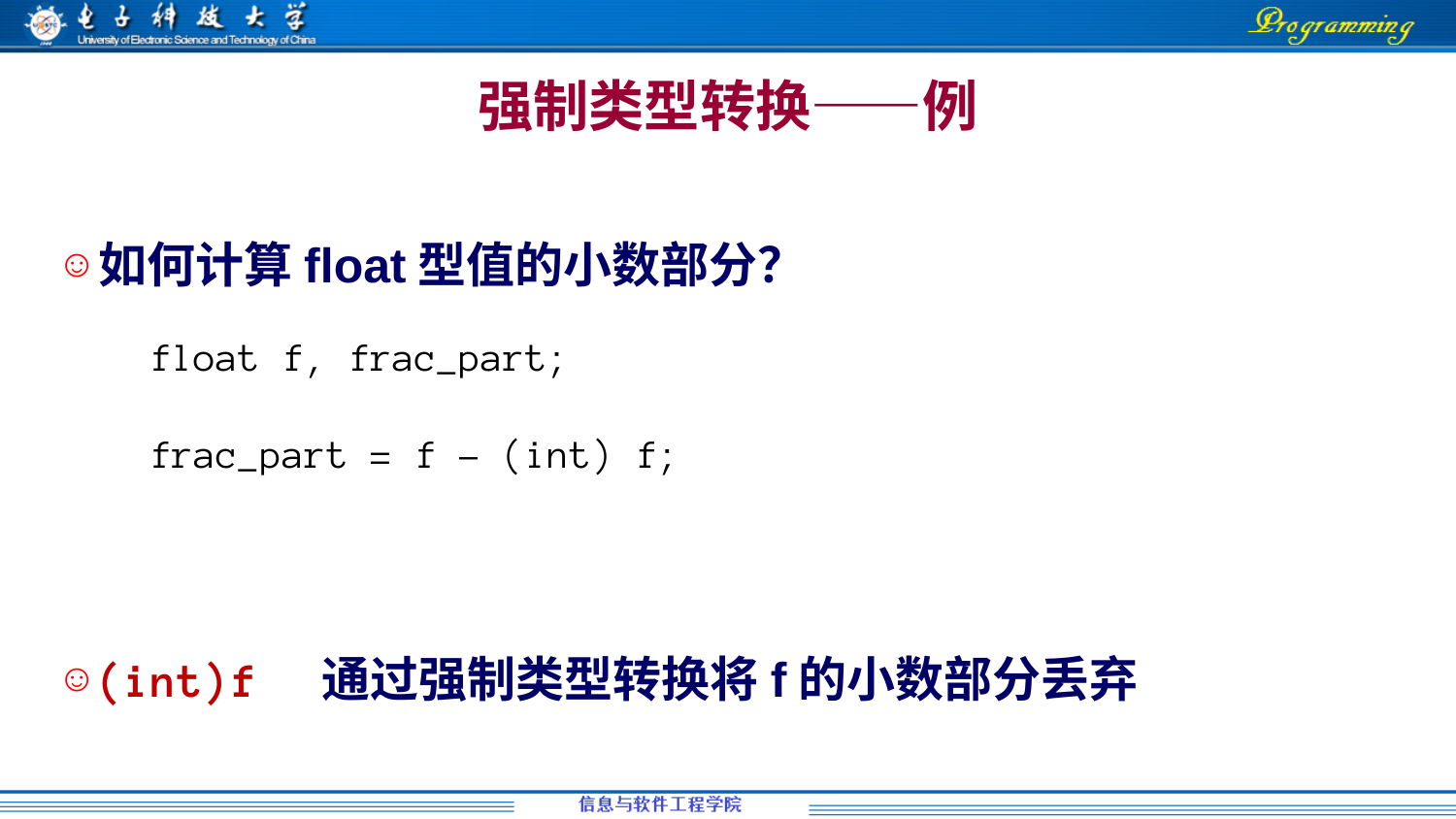

# 强制类型转换——例
如何计算float型值的小数部分？

(int)f   通过强制类型转换将f的小数部分丢弃
float f, frac_part;

frac_part = f - (int) f;